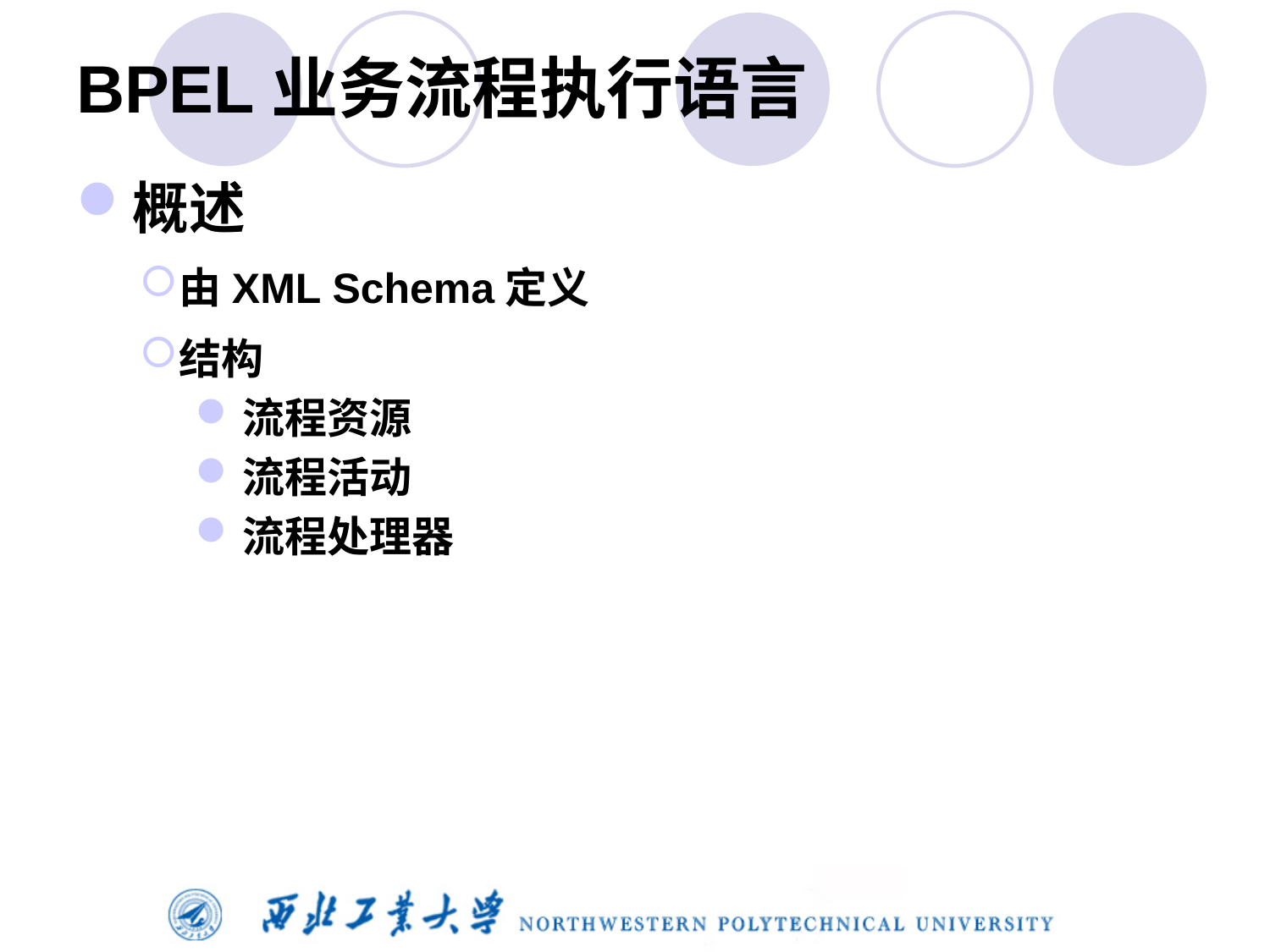

# BPEL业务流程执行语言
概述
由XML Schema定义
结构
流程资源
流程活动
流程处理器